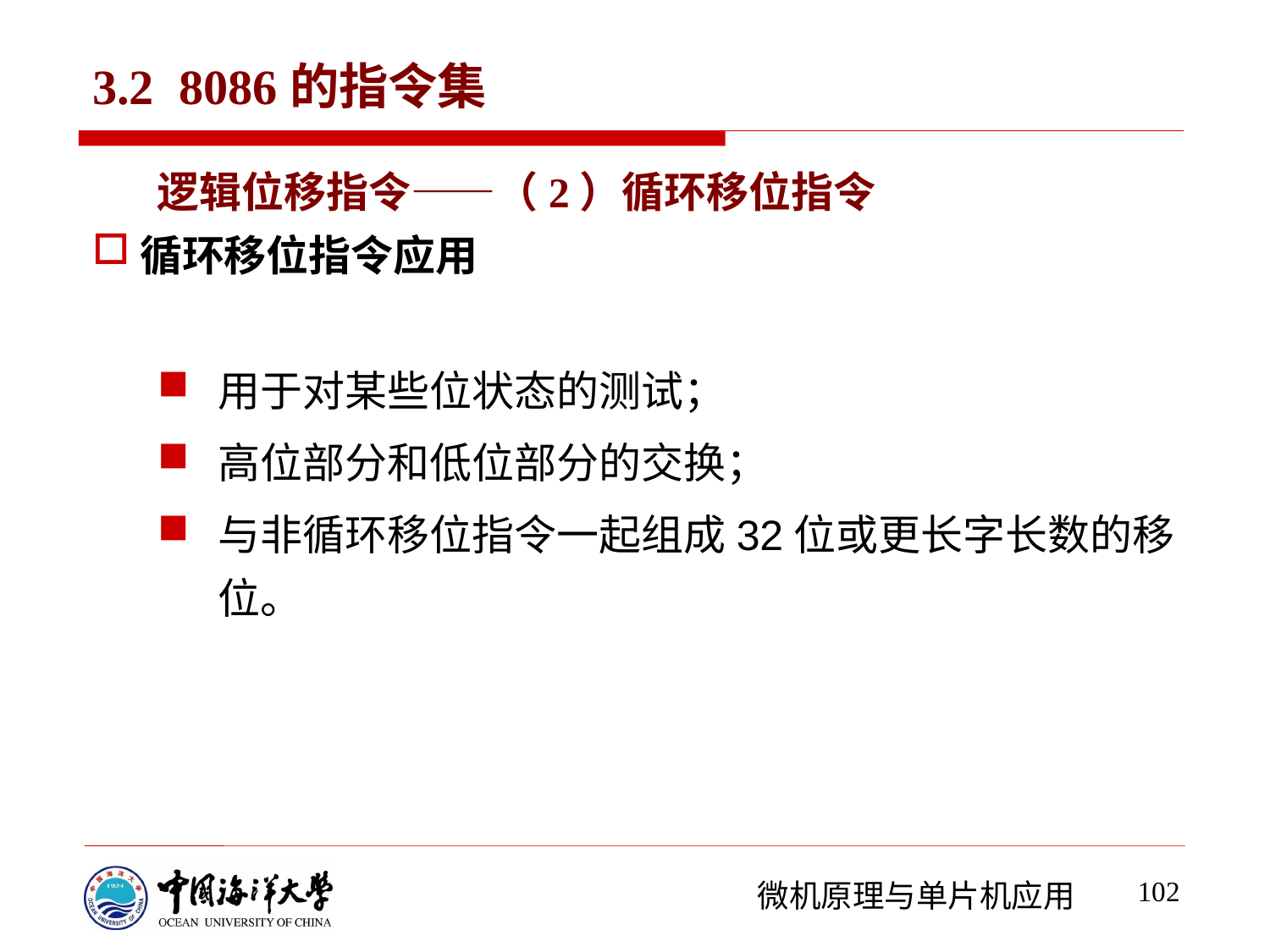

# 3.2  8086的指令集
逻辑位移指令——（2）循环移位指令
循环移位指令应用

用于对某些位状态的测试；
高位部分和低位部分的交换；
与非循环移位指令一起组成32位或更长字长数的移位。

102